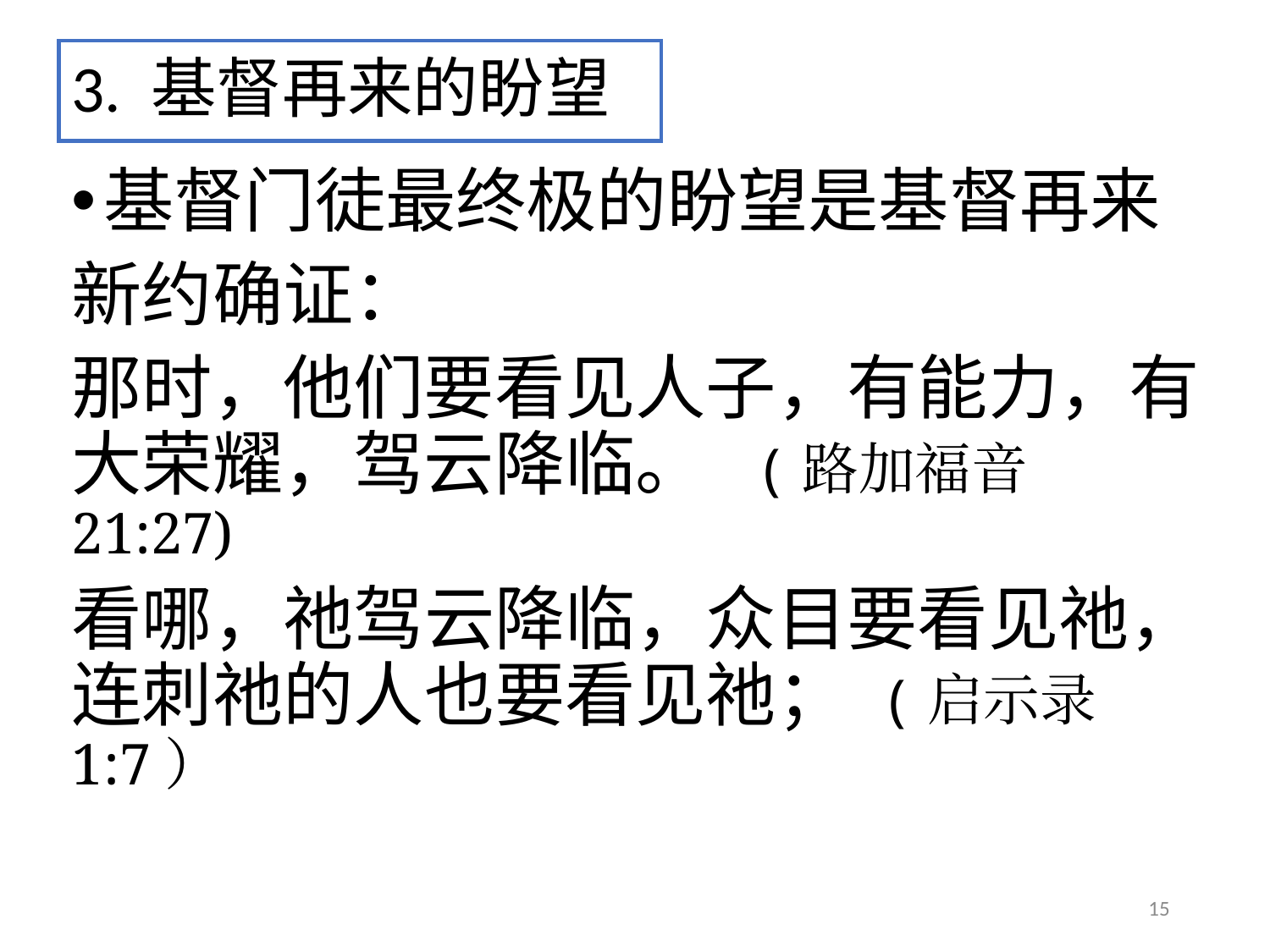

# 3. 基督再来的盼望
基督门徒最终极的盼望是基督再来
新约确证：
那时，他们要看见人子，有能力，有大荣耀，驾云降临。  (路加福音21:27)
看哪，祂驾云降临，众目要看见祂，连刺祂的人也要看见祂； (启示录1:7）
15